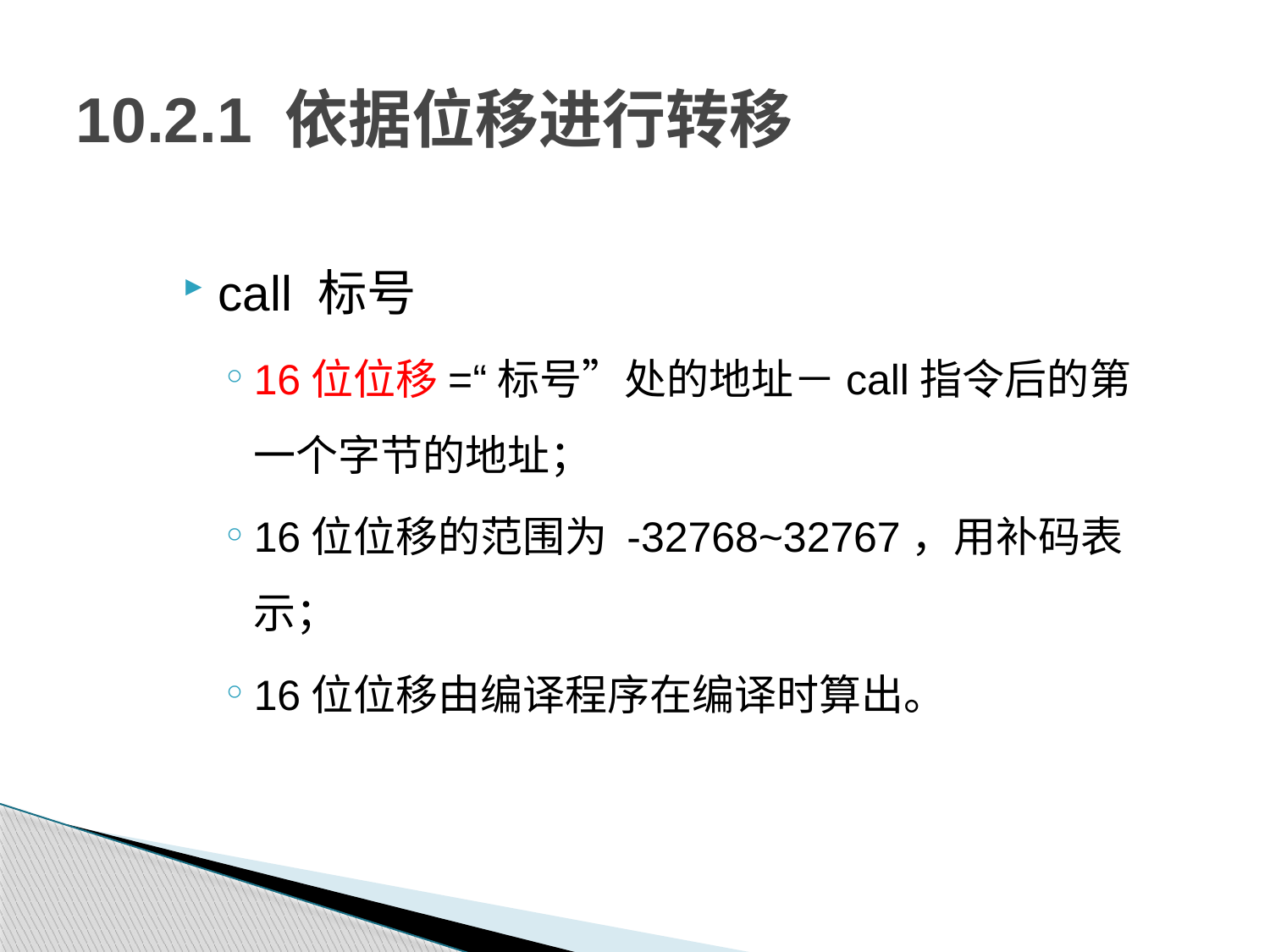

# 10.2.1 依据位移进行转移
call 标号
16位位移=“标号”处的地址－call指令后的第一个字节的地址；
16位位移的范围为 -32768~32767，用补码表示；
16位位移由编译程序在编译时算出。